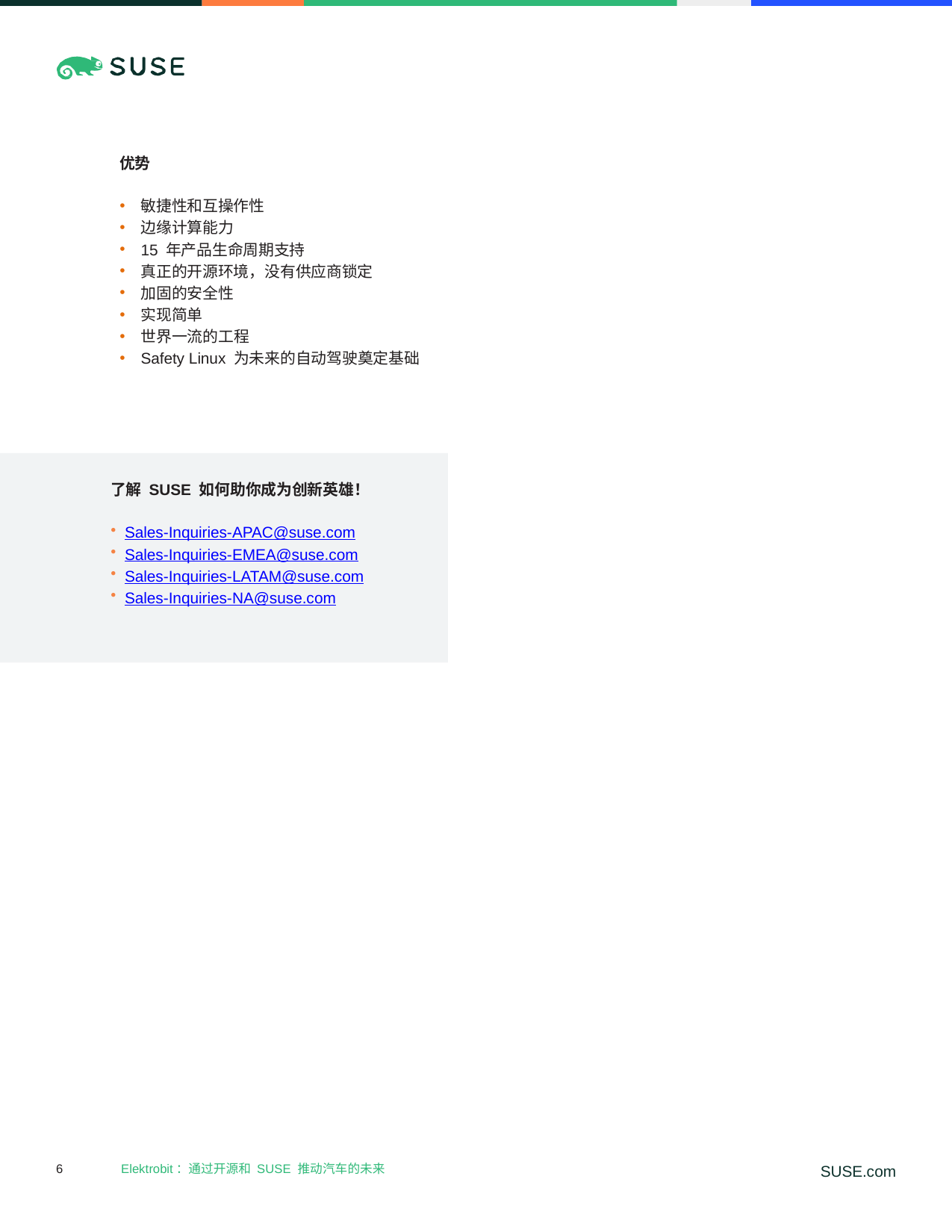

优势

敏捷性和互操作性
边缘计算能力
15 年产品生命周期支持
真正的开源环境，没有供应商锁定
加固的安全性
实现简单
世界一流的工程
Safety Linux 为未来的自动驾驶奠定基础

了解 SUSE 如何助你成为创新英雄！

Sales-Inquiries-APAC@suse.com
Sales-Inquiries-EMEA@suse.com
Sales-Inquiries-LATAM@suse.com
Sales-Inquiries-NA@suse.com
Elektrobit：通过开源和 SUSE 推动汽车的未来
SUSE.com
6